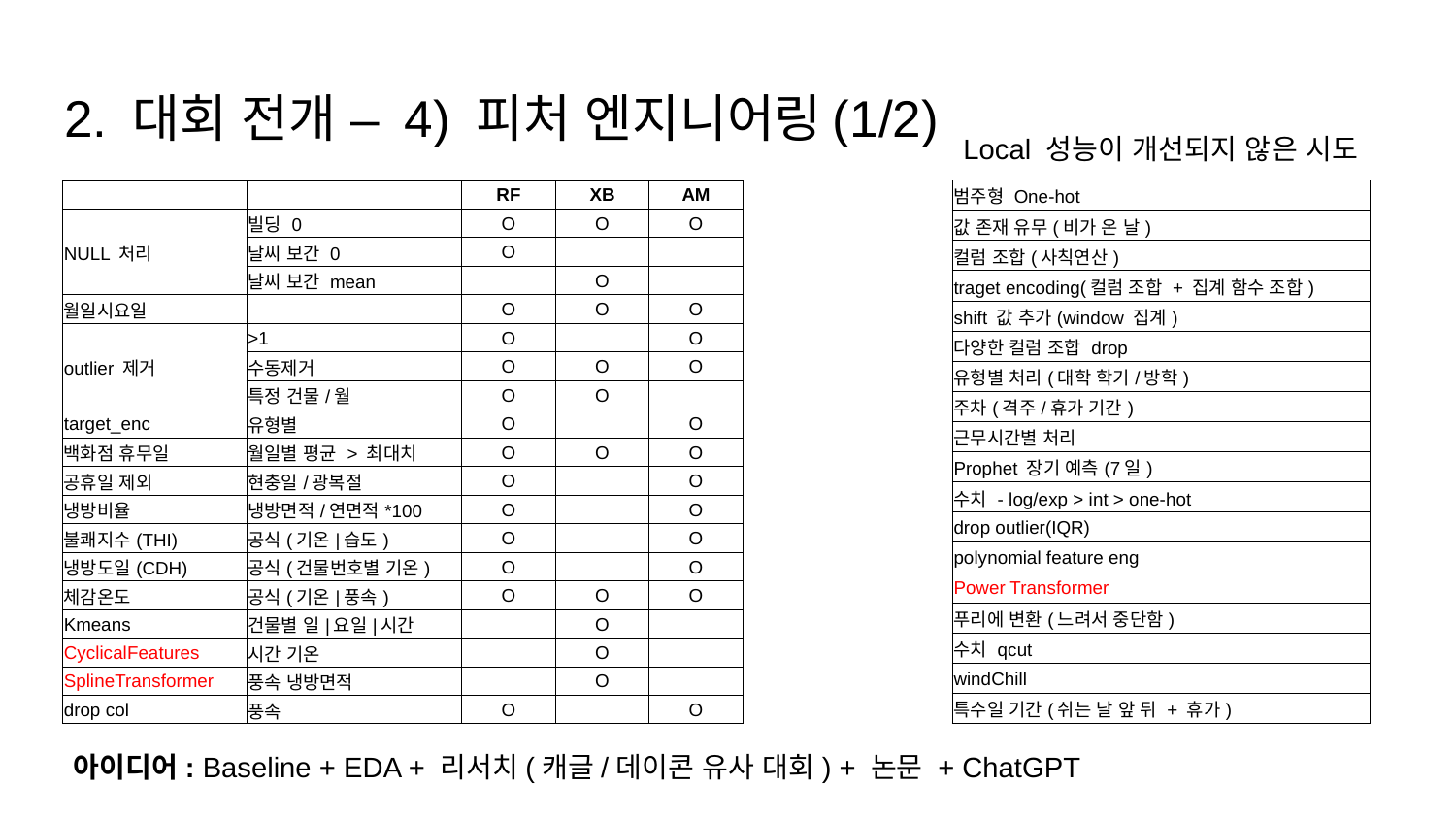

# 2. 대회 전개 – 4) 피처 엔지니어링(1/2)
Local 성능이 개선되지 않은 시도
| 범주형 One-hot |
| --- |
| 값 존재 유무(비가 온 날) |
| 컬럼 조합(사칙연산) |
| traget encoding(컬럼 조합 + 집계 함수 조합) |
| shift 값 추가(window 집계) |
| 다양한 컬럼 조합 drop |
| 유형별 처리(대학 학기/방학) |
| 주차(격주/휴가 기간) |
| 근무시간별 처리 |
| Prophet 장기 예측(7일) |
| 수치 - log/exp > int > one-hot |
| drop outlier(IQR) |
| polynomial feature eng |
| Power Transformer |
| 푸리에 변환(느려서 중단함) |
| 수치 qcut |
| windChill |
| 특수일 기간(쉬는 날 앞 뒤 + 휴가) |
|  |  | RF | XB | AM |
| --- | --- | --- | --- | --- |
| NULL 처리 | 빌딩 0 | O | O | O |
|  | 날씨 보간 0 | O |  |  |
|  | 날씨 보간 mean |  | O |  |
| 월일시요일 |  | O | O | O |
| outlier 제거 | >1 | O |  | O |
|  | 수동제거 | O | O | O |
|  | 특정 건물/월 | O | O |  |
| target\_enc | 유형별 | O |  | O |
| 백화점 휴무일 | 월일별 평균 > 최대치 | O | O | O |
| 공휴일 제외 | 현충일/광복절 | O |  | O |
| 냉방비율 | 냉방면적/연면적\*100 | O |  | O |
| 불쾌지수(THI) | 공식(기온|습도) | O |  | O |
| 냉방도일(CDH) | 공식(건물번호별 기온) | O |  | O |
| 체감온도 | 공식(기온|풍속) | O | O | O |
| Kmeans | 건물별 일|요일|시간 |  | O |  |
| CyclicalFeatures | 시간 기온 |  | O |  |
| SplineTransformer | 풍속 냉방면적 |  | O |  |
| drop col | 풍속 | O |  | O |
아이디어: Baseline + EDA + 리서치(캐글/데이콘 유사 대회) + 논문 + ChatGPT